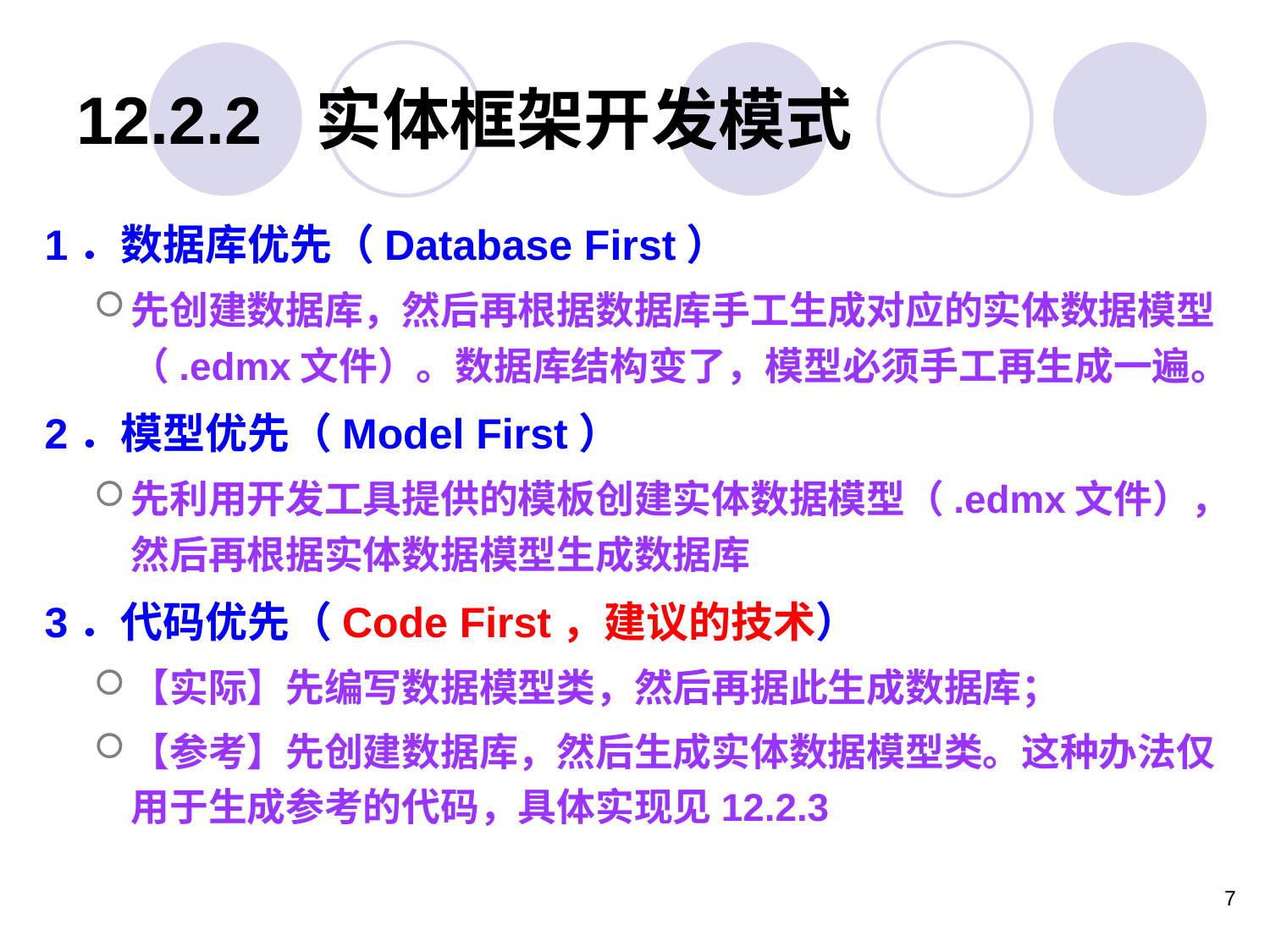

# 12.2.2  实体框架开发模式
1．数据库优先（Database First）
先创建数据库，然后再根据数据库手工生成对应的实体数据模型（.edmx文件）。数据库结构变了，模型必须手工再生成一遍。
2．模型优先（Model First）
先利用开发工具提供的模板创建实体数据模型（.edmx文件），然后再根据实体数据模型生成数据库
3．代码优先（Code First，建议的技术）
【实际】先编写数据模型类，然后再据此生成数据库；
【参考】先创建数据库，然后生成实体数据模型类。这种办法仅用于生成参考的代码，具体实现见12.2.3

7